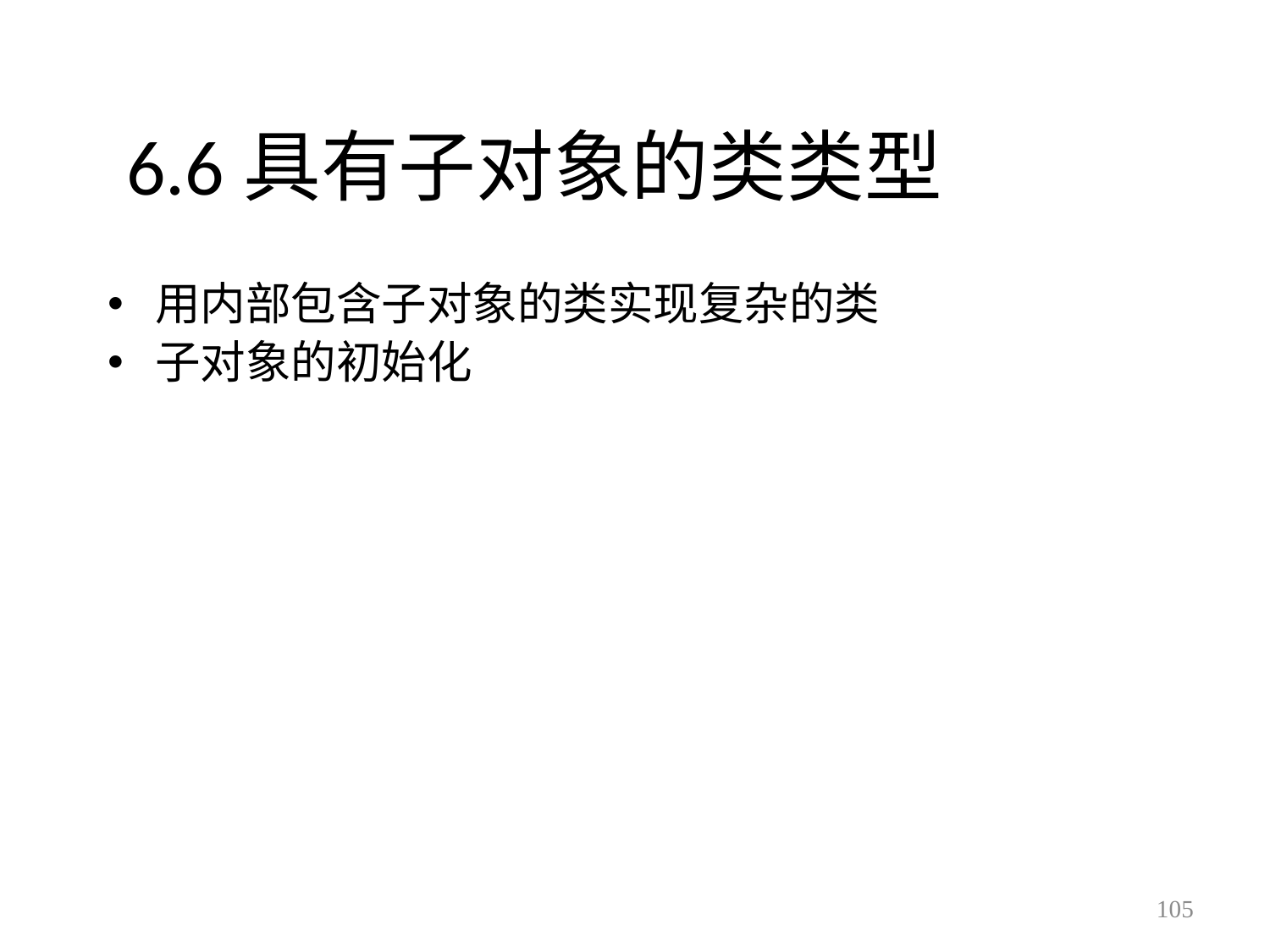

# 6.6具有子对象的类类型
用内部包含子对象的类实现复杂的类
子对象的初始化
105